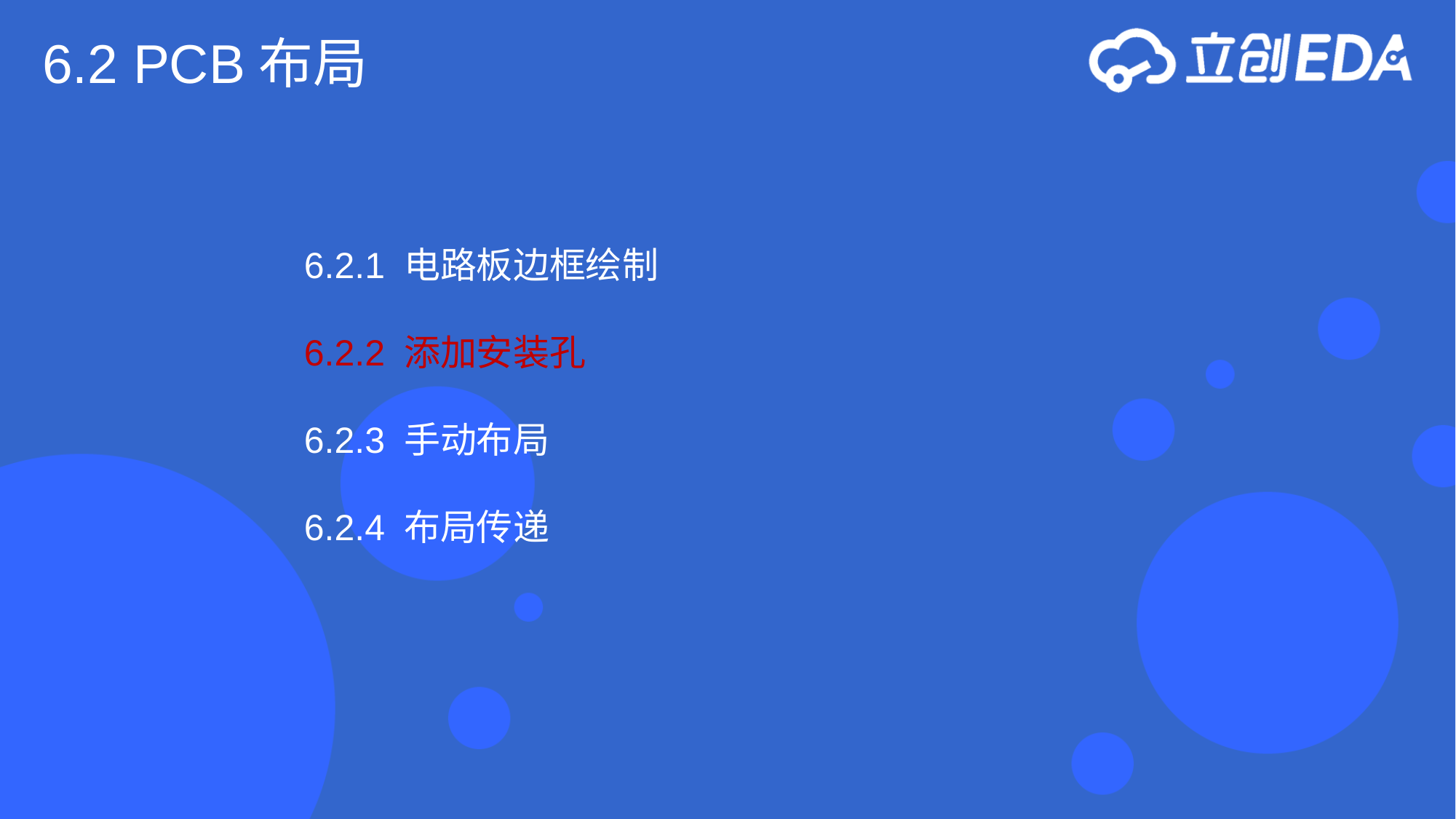

6.2 PCB布局
6.2.1 电路板边框绘制

6.2.2 添加安装孔

6.2.3 手动布局

6.2.4 布局传递